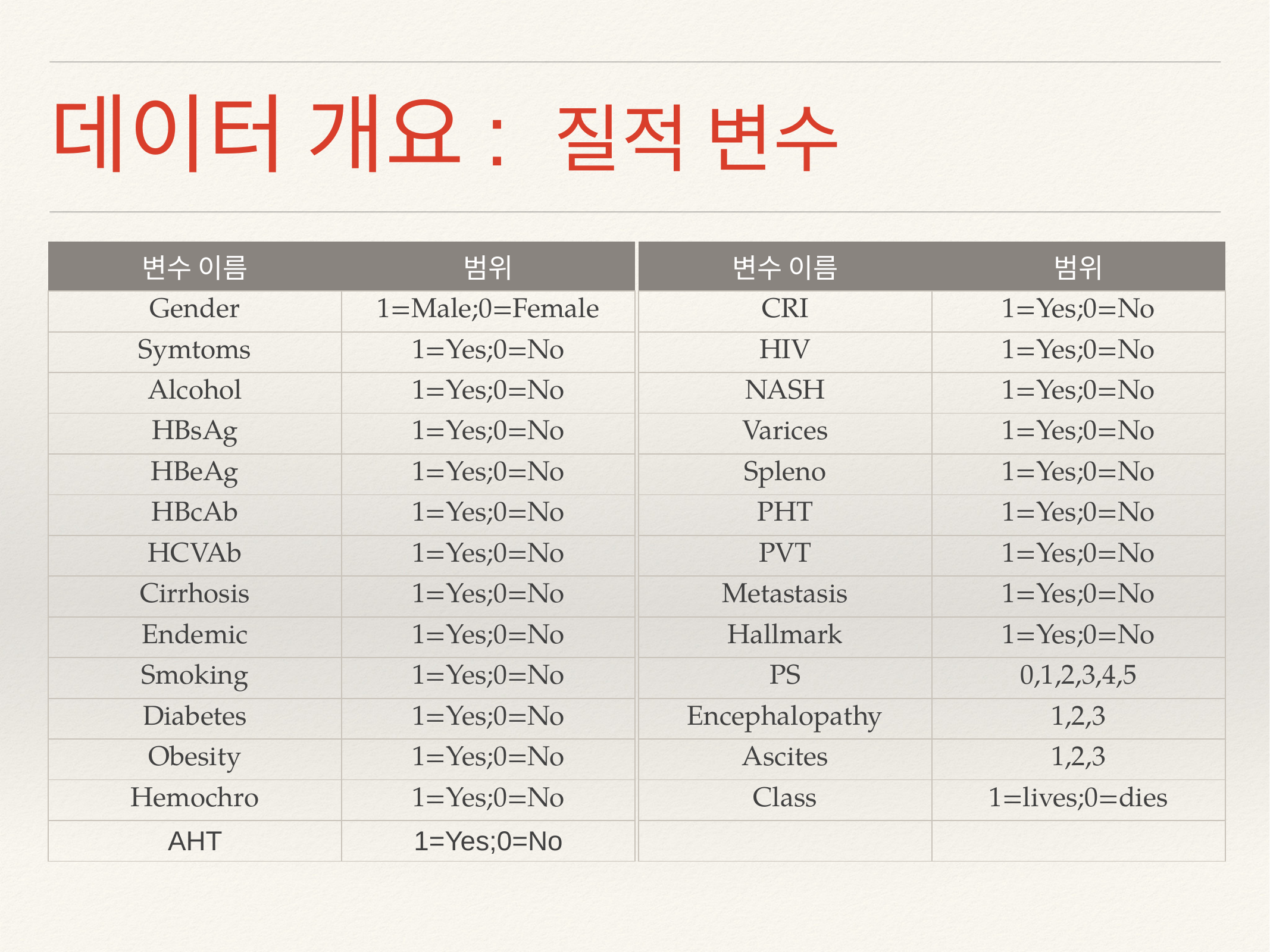

# 데이터 개요: 질적 변수
| 변수 이름 | 범위 |
| --- | --- |
| Gender | 1=Male;0=Female |
| Symtoms | 1=Yes;0=No |
| Alcohol | 1=Yes;0=No |
| HBsAg | 1=Yes;0=No |
| HBeAg | 1=Yes;0=No |
| HBcAb | 1=Yes;0=No |
| HCVAb | 1=Yes;0=No |
| Cirrhosis | 1=Yes;0=No |
| Endemic | 1=Yes;0=No |
| Smoking | 1=Yes;0=No |
| Diabetes | 1=Yes;0=No |
| Obesity | 1=Yes;0=No |
| Hemochro | 1=Yes;0=No |
| AHT | 1=Yes;0=No |
| 변수 이름 | 범위 |
| --- | --- |
| CRI | 1=Yes;0=No |
| HIV | 1=Yes;0=No |
| NASH | 1=Yes;0=No |
| Varices | 1=Yes;0=No |
| Spleno | 1=Yes;0=No |
| PHT | 1=Yes;0=No |
| PVT | 1=Yes;0=No |
| Metastasis | 1=Yes;0=No |
| Hallmark | 1=Yes;0=No |
| PS | 0,1,2,3,4,5 |
| Encephalopathy | 1,2,3 |
| Ascites | 1,2,3 |
| Class | 1=lives;0=dies |
|  |  |